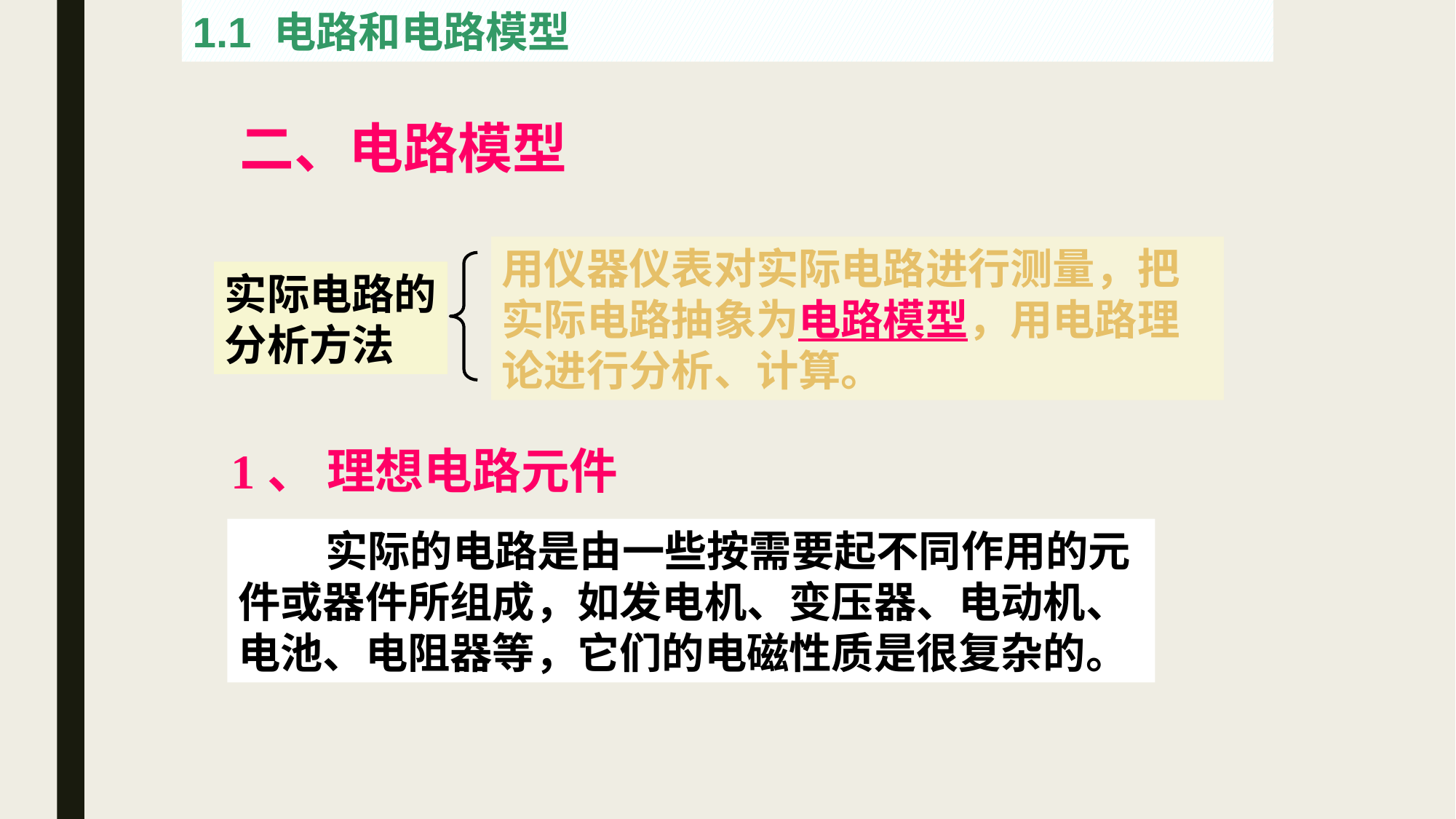

1.1 电路和电路模型
二、电路模型
用仪器仪表对实际电路进行测量，把实际电路抽象为电路模型，用电路理论进行分析、计算。

实际电路的
分析方法
1、 理想电路元件
        实际的电路是由一些按需要起不同作用的元件或器件所组成，如发电机、变压器、电动机、电池、电阻器等，它们的电磁性质是很复杂的。